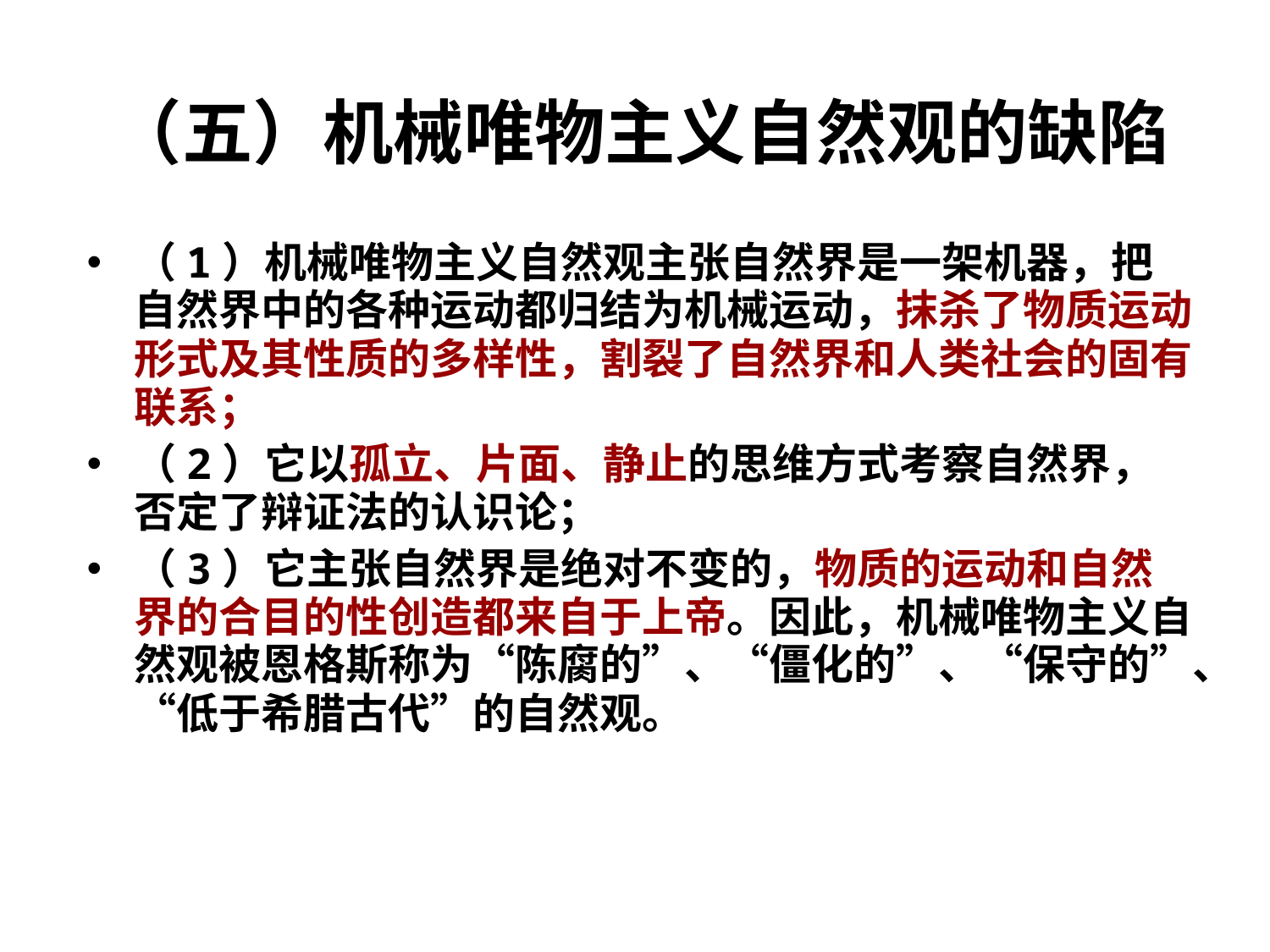

（五）机械唯物主义自然观的缺陷
（1）机械唯物主义自然观主张自然界是一架机器，把自然界中的各种运动都归结为机械运动，抹杀了物质运动形式及其性质的多样性，割裂了自然界和人类社会的固有联系；
（2）它以孤立、片面、静止的思维方式考察自然界，否定了辩证法的认识论；
（3）它主张自然界是绝对不变的，物质的运动和自然界的合目的性创造都来自于上帝。因此，机械唯物主义自然观被恩格斯称为“陈腐的”、“僵化的”、“保守的”、“低于希腊古代”的自然观。